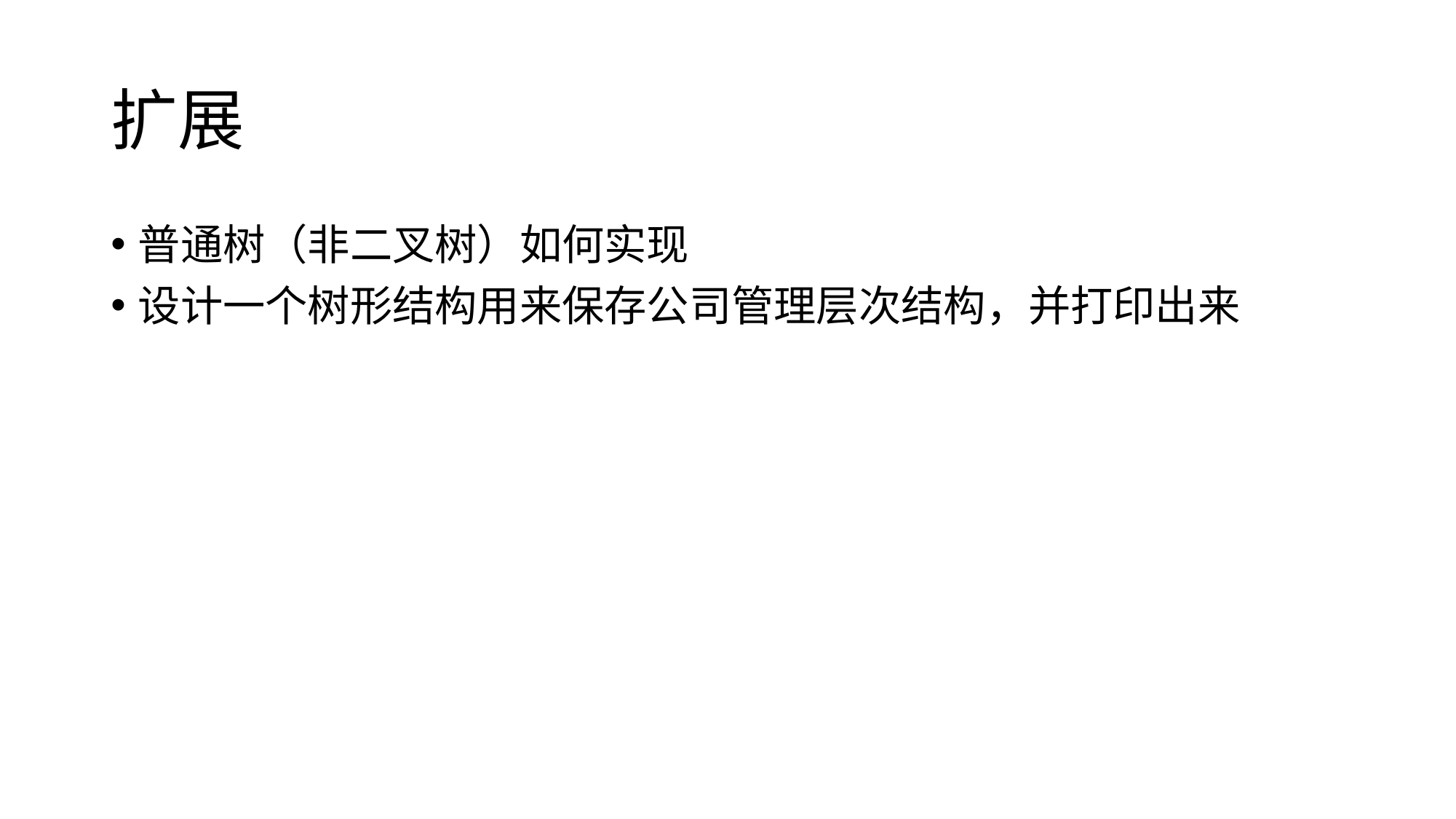

# 扩展
普通树（非二叉树）如何实现
设计一个树形结构用来保存公司管理层次结构，并打印出来